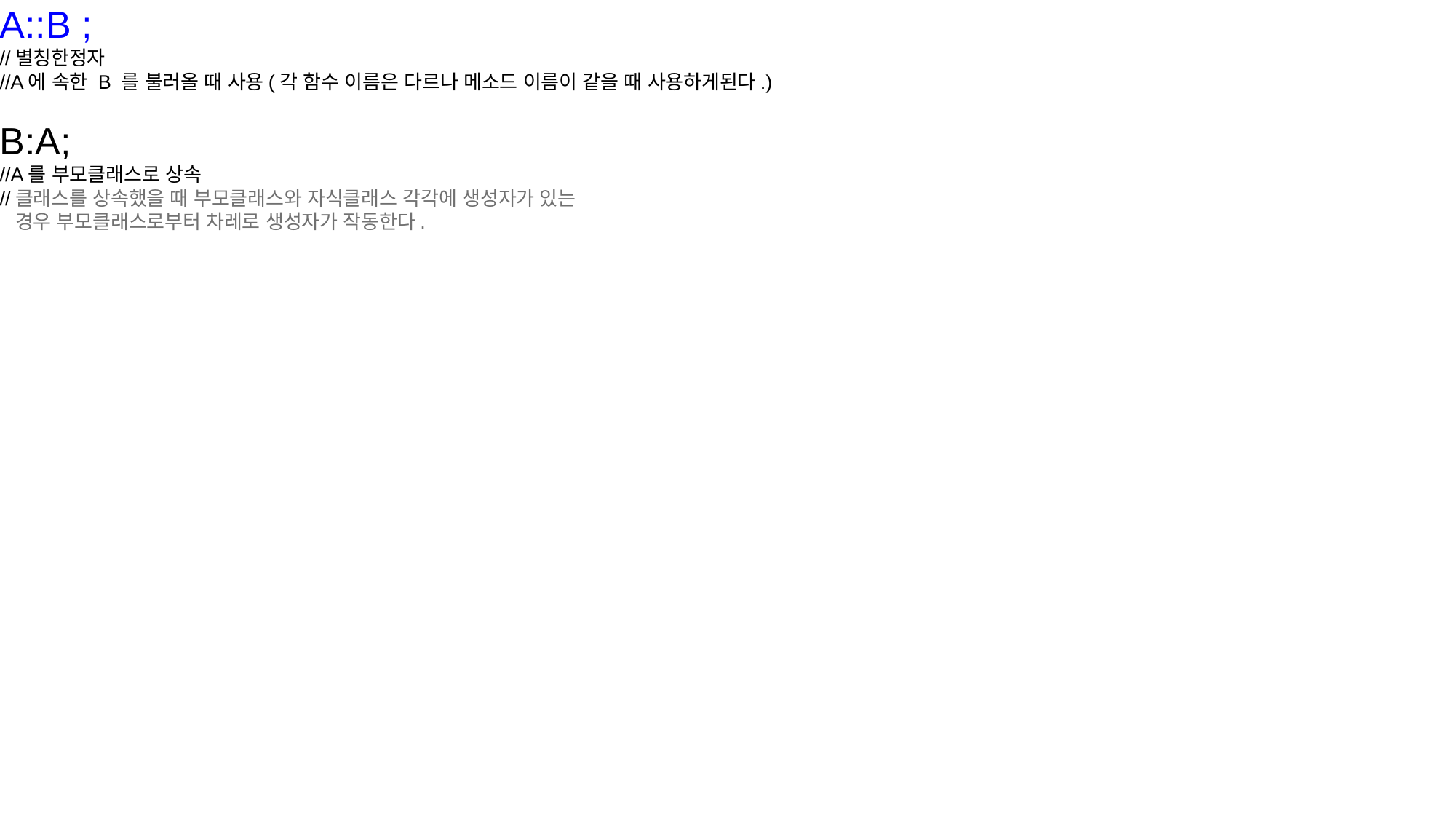

A::B ;
//별칭한정자
//A에 속한 B 를 불러올 때 사용(각 함수 이름은 다르나 메소드 이름이 같을 때 사용하게된다.)

B:A;
//A를 부모클래스로 상속
//클래스를 상속했을 때 부모클래스와 자식클래스 각각에 생성자가 있는
  경우 부모클래스로부터 차레로 생성자가 작동한다.